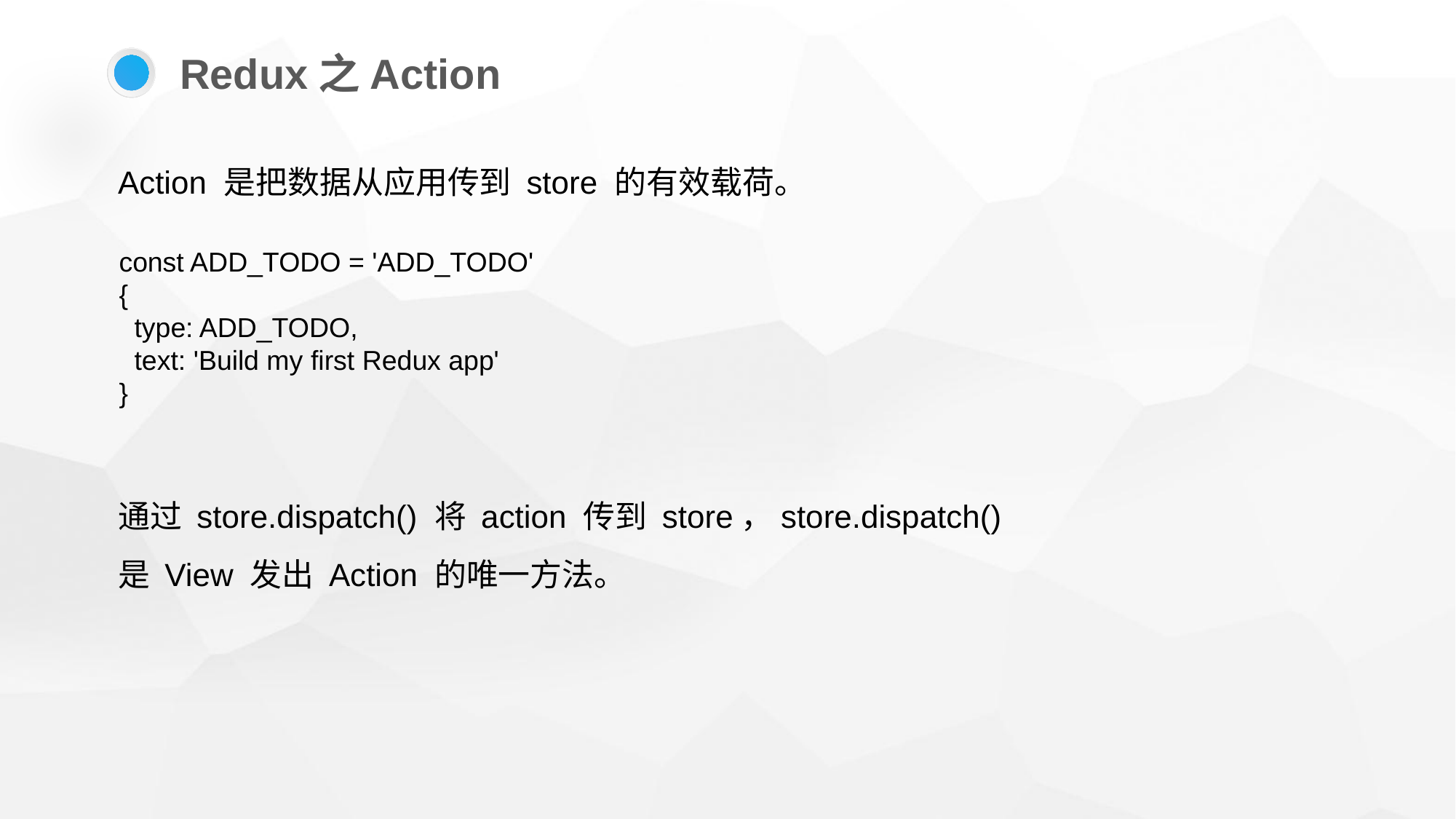

Redux之Action

Action 是把数据从应用传到 store 的有效载荷。
const ADD_TODO = 'ADD_TODO'
{
  type: ADD_TODO,
  text: 'Build my first Redux app'
}
通过 store.dispatch() 将 action 传到 store，store.dispatch()是 View 发出 Action 的唯一方法。